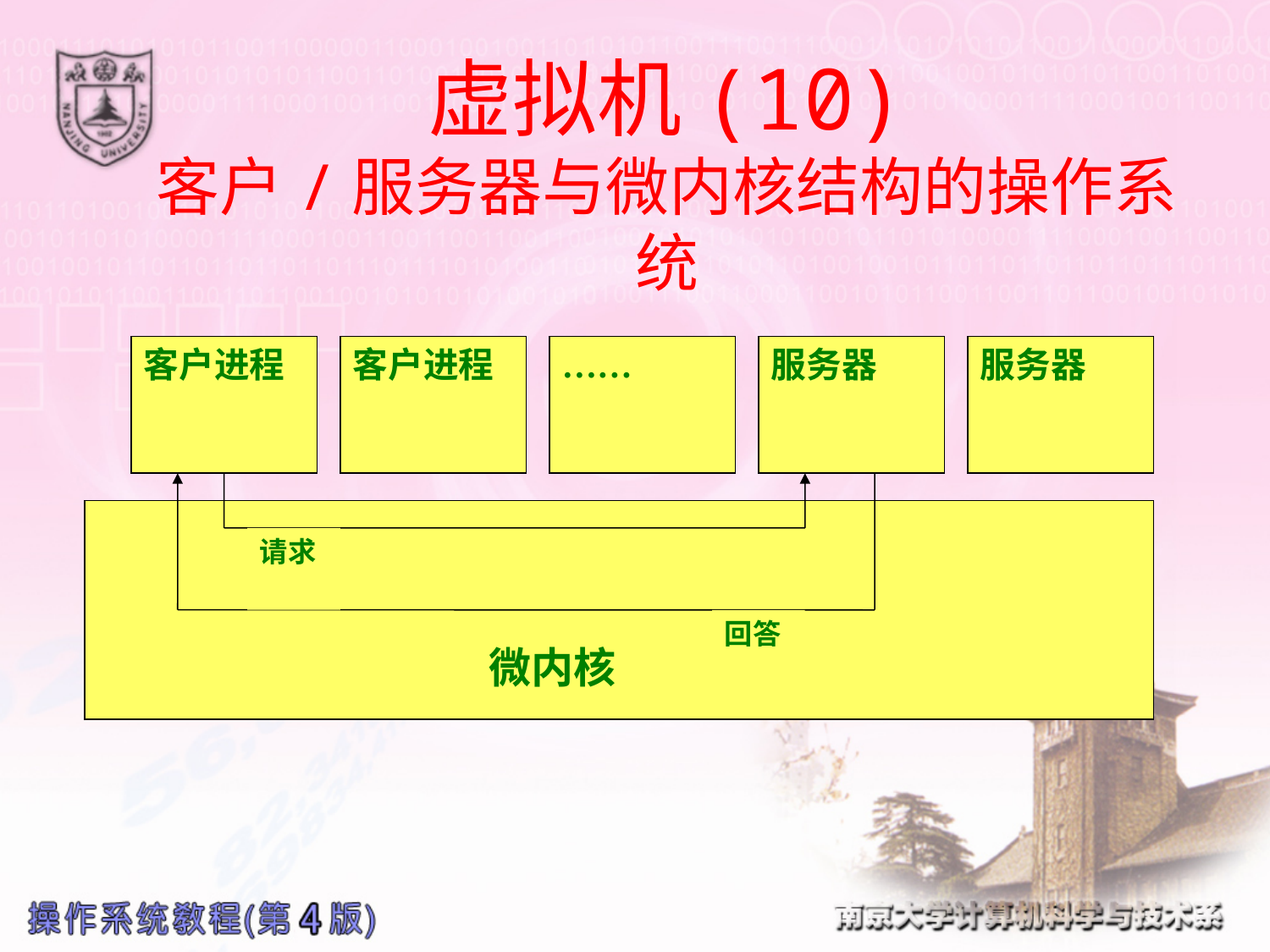

# 虚拟机(10) 客户/服务器与微内核结构的操作系统

客户进程
客户进程
……
服务器
服务器

请求

回答
微内核